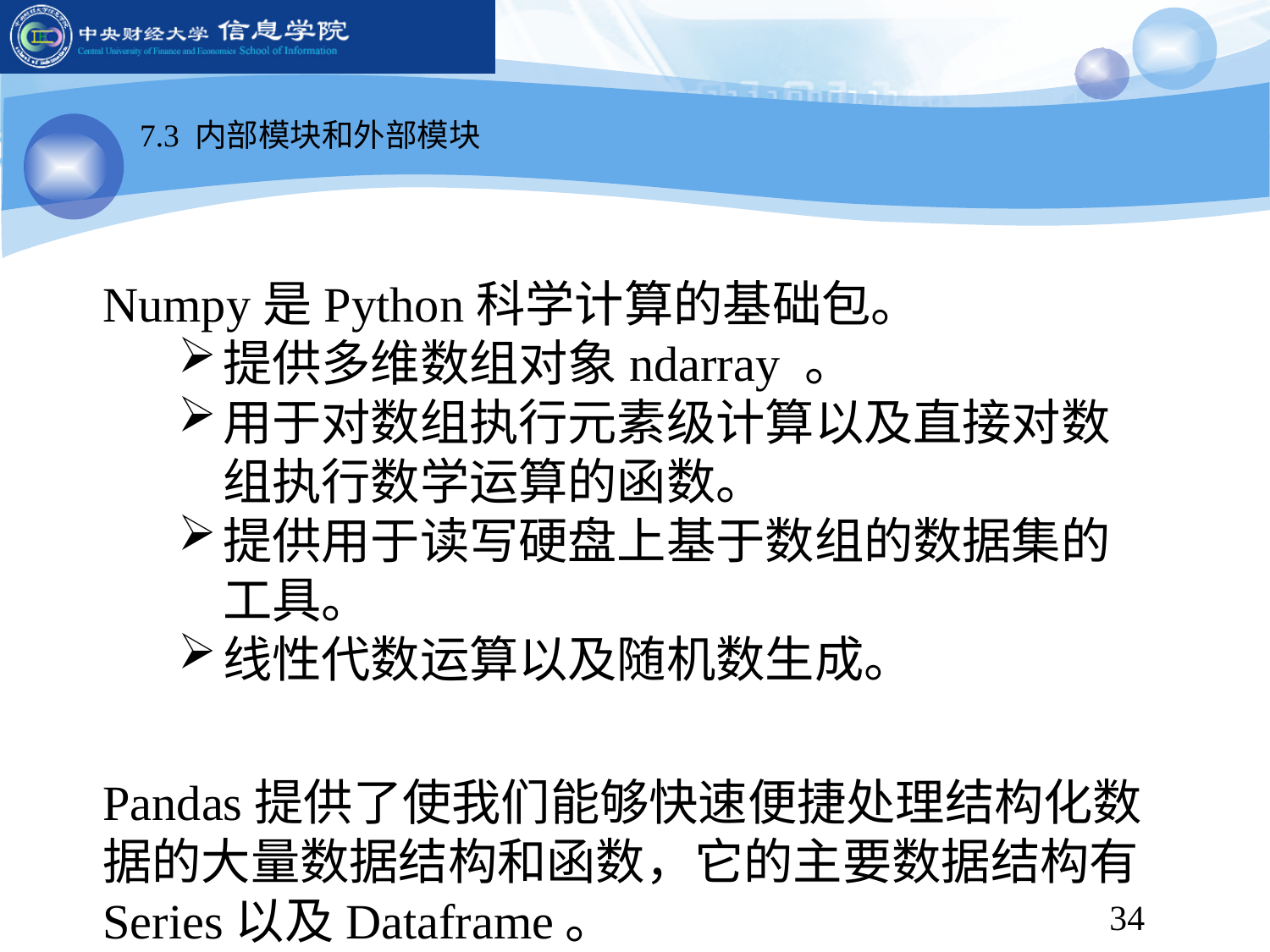

7.3 内部模块和外部模块
Numpy是Python科学计算的基础包。
提供多维数组对象ndarray 。
用于对数组执行元素级计算以及直接对数组执行数学运算的函数。
提供用于读写硬盘上基于数组的数据集的工具。
线性代数运算以及随机数生成。

Pandas提供了使我们能够快速便捷处理结构化数据的大量数据结构和函数，它的主要数据结构有Series以及Dataframe。